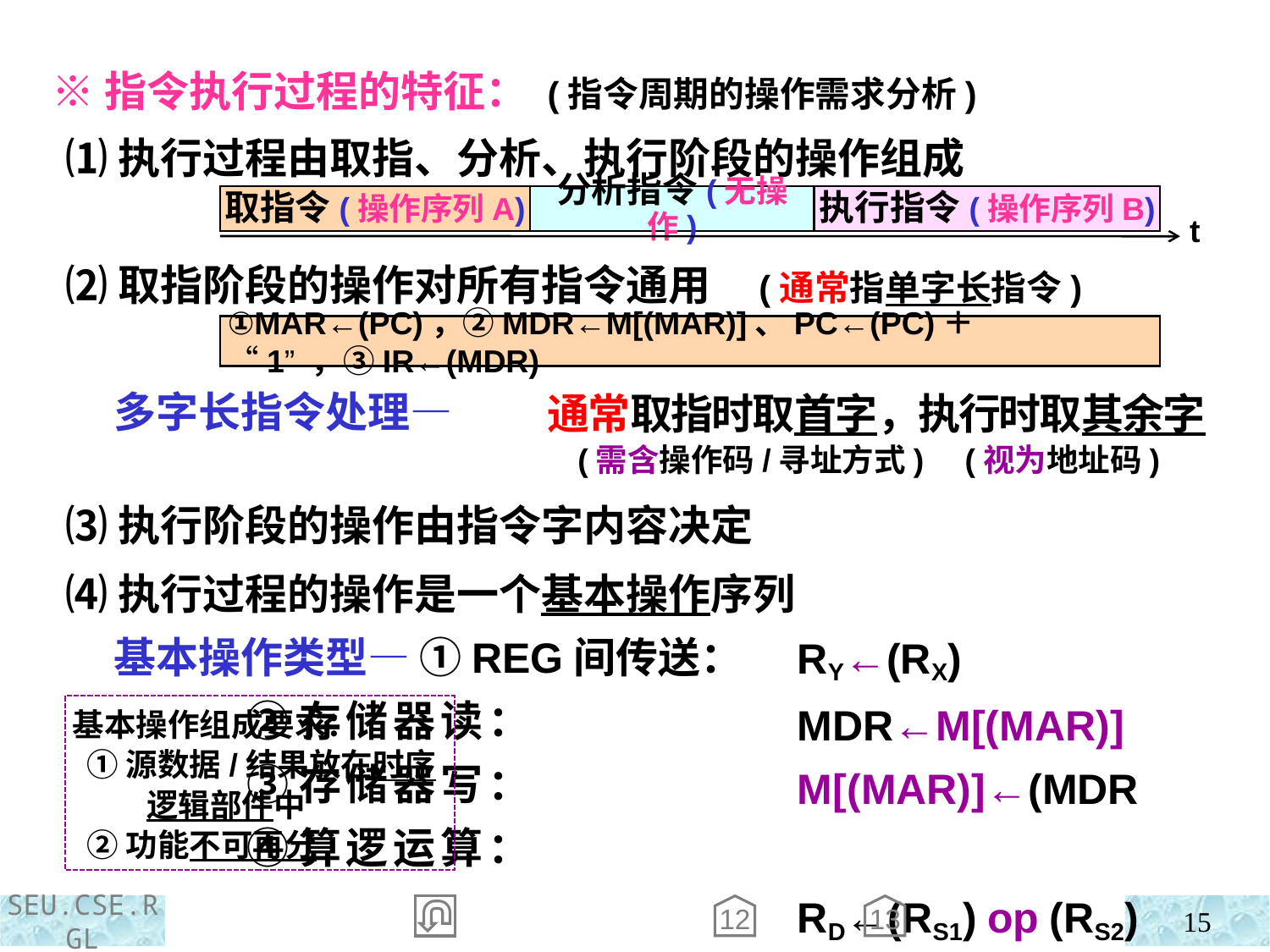

※指令执行过程的特征： (指令周期的操作需求分析)
    ⑴执行过程由取指、分析、执行阶段的操作组成

    ⑵取指阶段的操作对所有指令通用    (通常指单字长指令)

        多字长指令处理—

    ⑶执行阶段的操作由指令字内容决定
    ⑷执行过程的操作是一个基本操作序列
        基本操作类型— ①REG间传送：
                       ②存储器读：
                       ③存储器写：
                       ④算逻运算：
取指令(操作序列A)
分析指令(无操作)
执行指令(操作序列B)
t
①MAR←(PC)，②MDR←M[(MAR)]、PC←(PC)＋ “1” ，③IR←(MDR)
通常取指时取首字，执行时取其余字
    (需含操作码/寻址方式)      (视为地址码)
RY←(RX)
MDR←M[(MAR)]
M[(MAR)]←(MDR)
RD←(RS1) op (RS2)
基本操作组成要求：
  ①源数据/结果放在时序逻辑部件中
  ②功能不可再分
12
13

15